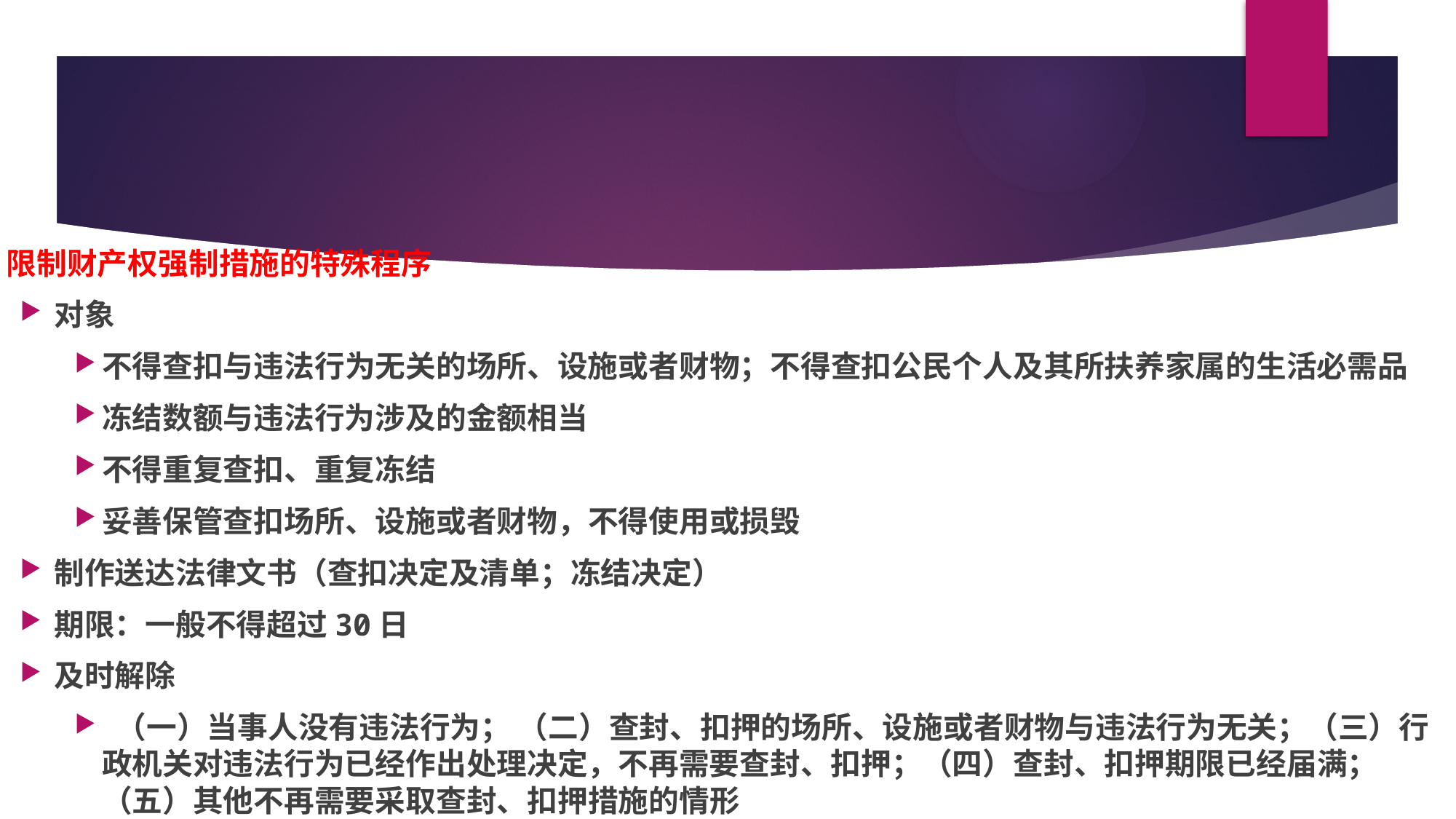

#
限制财产权强制措施的特殊程序
对象
不得查扣与违法行为无关的场所、设施或者财物；不得查扣公民个人及其所扶养家属的生活必需品
冻结数额与违法行为涉及的金额相当
不得重复查扣、重复冻结
妥善保管查扣场所、设施或者财物，不得使用或损毁
制作送达法律文书（查扣决定及清单；冻结决定）
期限：一般不得超过30日
及时解除
 （一）当事人没有违法行为； （二）查封、扣押的场所、设施或者财物与违法行为无关；（三）行政机关对违法行为已经作出处理决定，不再需要查封、扣押；（四）查封、扣押期限已经届满；（五）其他不再需要采取查封、扣押措施的情形